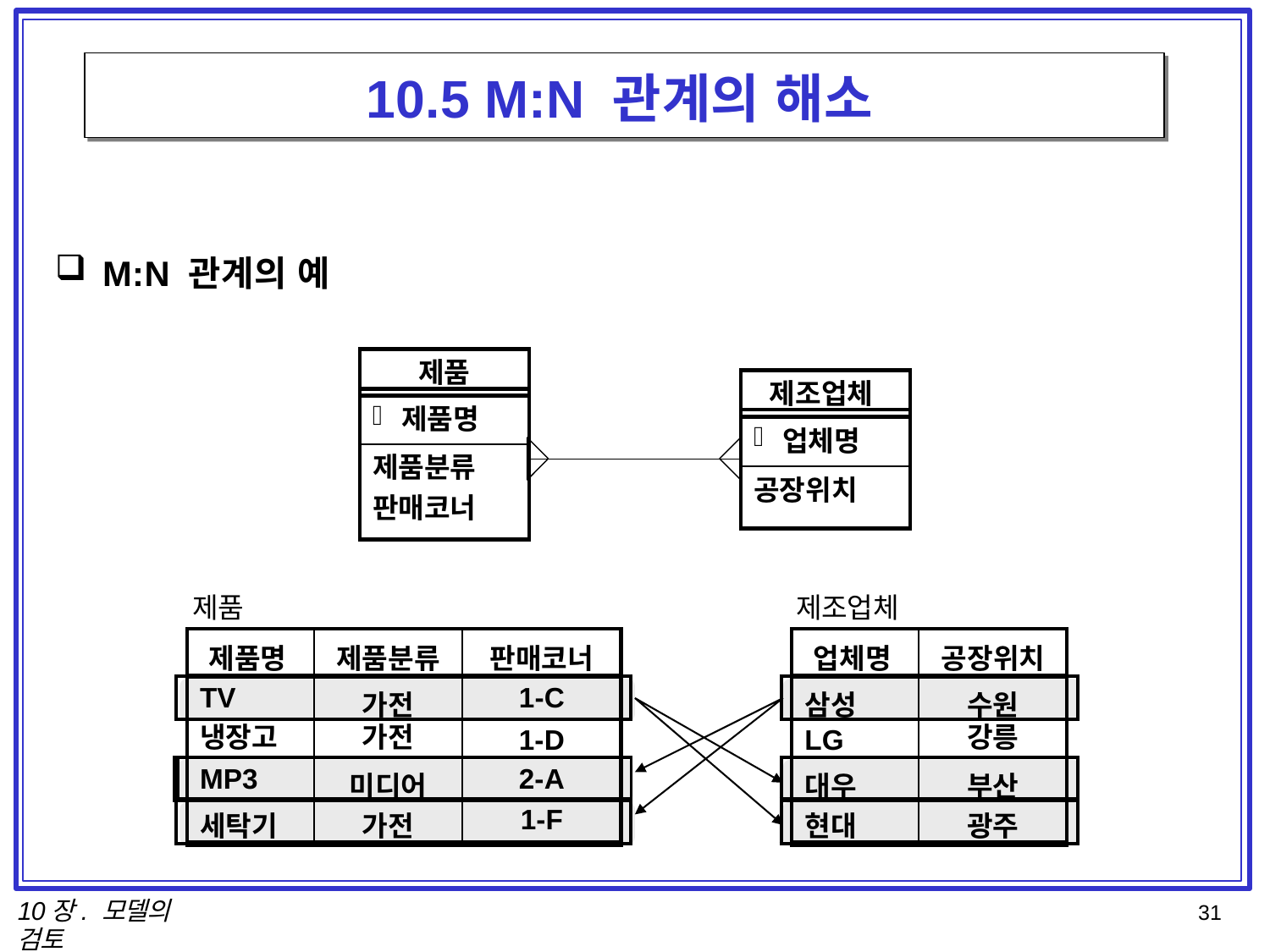

# 10.5 M:N 관계의 해소
M:N 관계의 예

제품

제조업체
제품명
업체명
제품분류  판매코너
공장위치
제품
제조업체
|  | 제품명 | 제품분류 | 판매코너 |  |
| --- | --- | --- | --- | --- |
|  | TV | 가전 | 1-C |  |
|  | 냉장고 | 가전 | 1-D |  |
|  | MP3 | 미디어 | 2-A |  |
|  | 세탁기 | 가전 | 1-F |  |
|  | 업체명 | 공장위치 |  |
| --- | --- | --- | --- |
|  | 삼성 | 수원 |  |
|  | LG | 강릉 |  |
|  | 대우 | 부산 |  |
|  | 현대 | 광주 |  |

10장. 모델의 검토
31